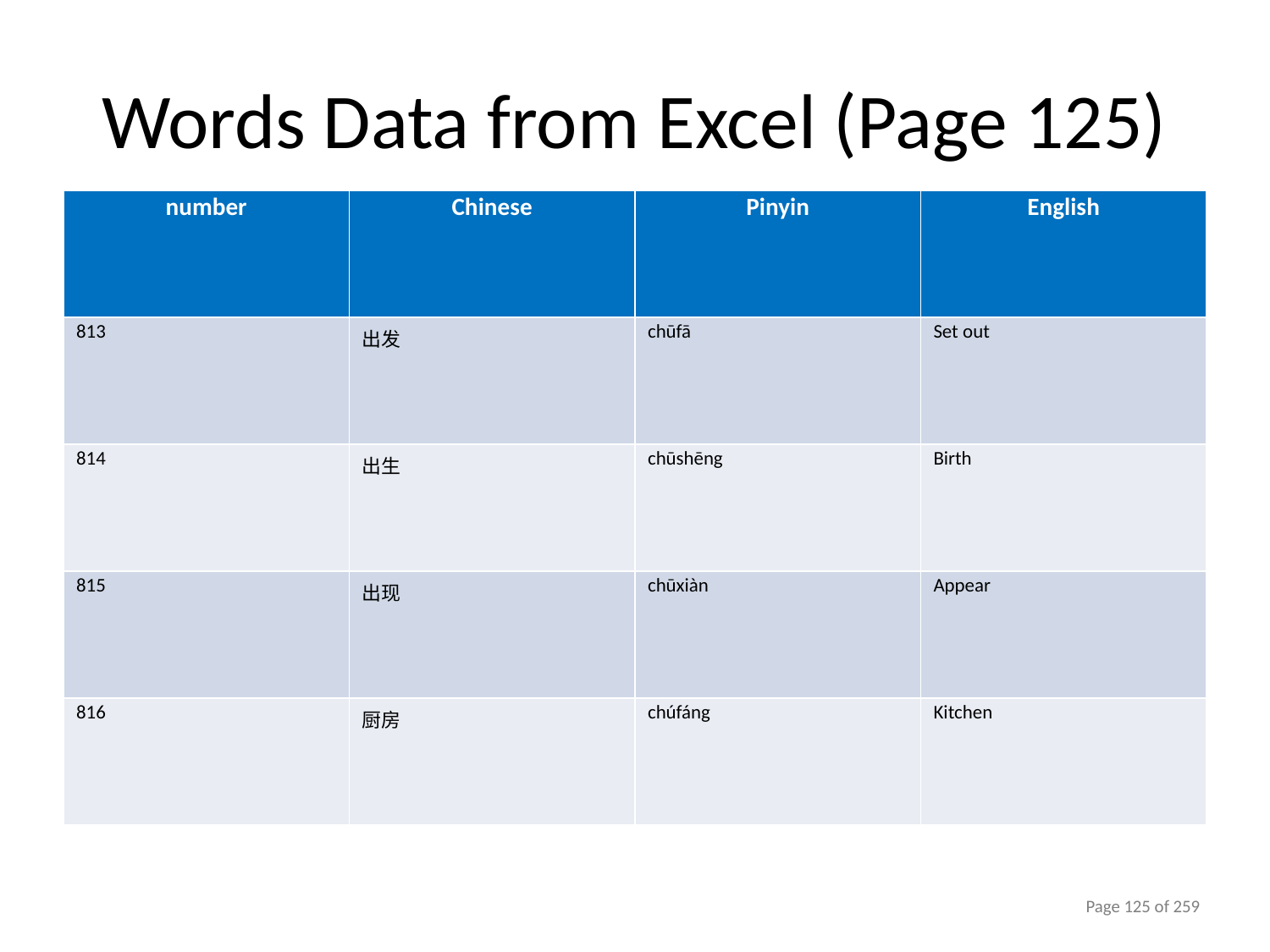

# Words Data from Excel (Page 125)
| number | Chinese | Pinyin | English |
| --- | --- | --- | --- |
| 813 | 出发 | chūfā | Set out |
| 814 | 出生 | chūshēng | Birth |
| 815 | 出现 | chūxiàn | Appear |
| 816 | 厨房 | chúfáng | Kitchen |

Page 125 of 259